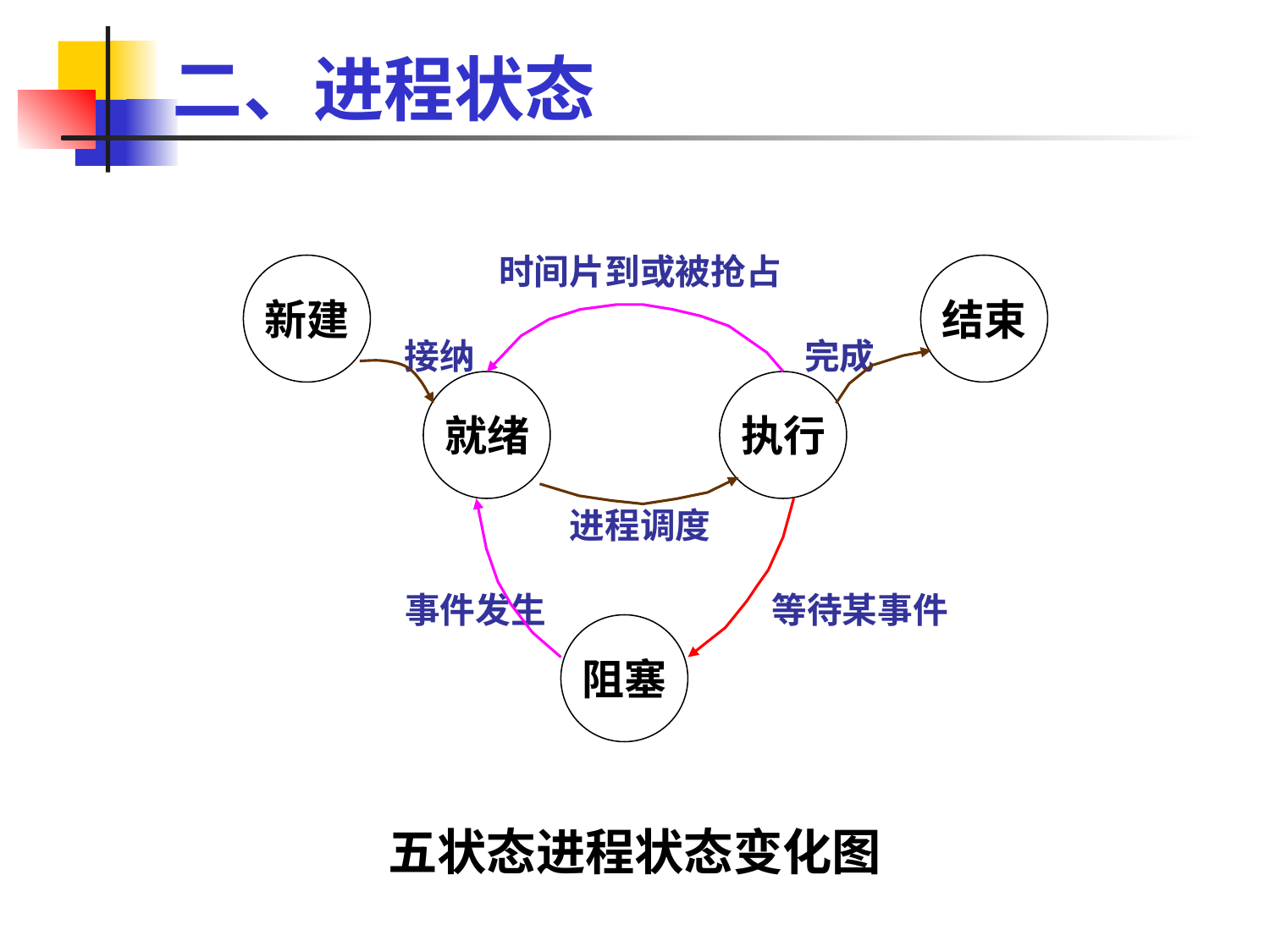

# 二、进程状态

时间片到或被抢占

接纳                                         完成

进程调度

        事件发生                            等待某事件

新建
结束

就绪
执行

阻塞
五状态进程状态变化图